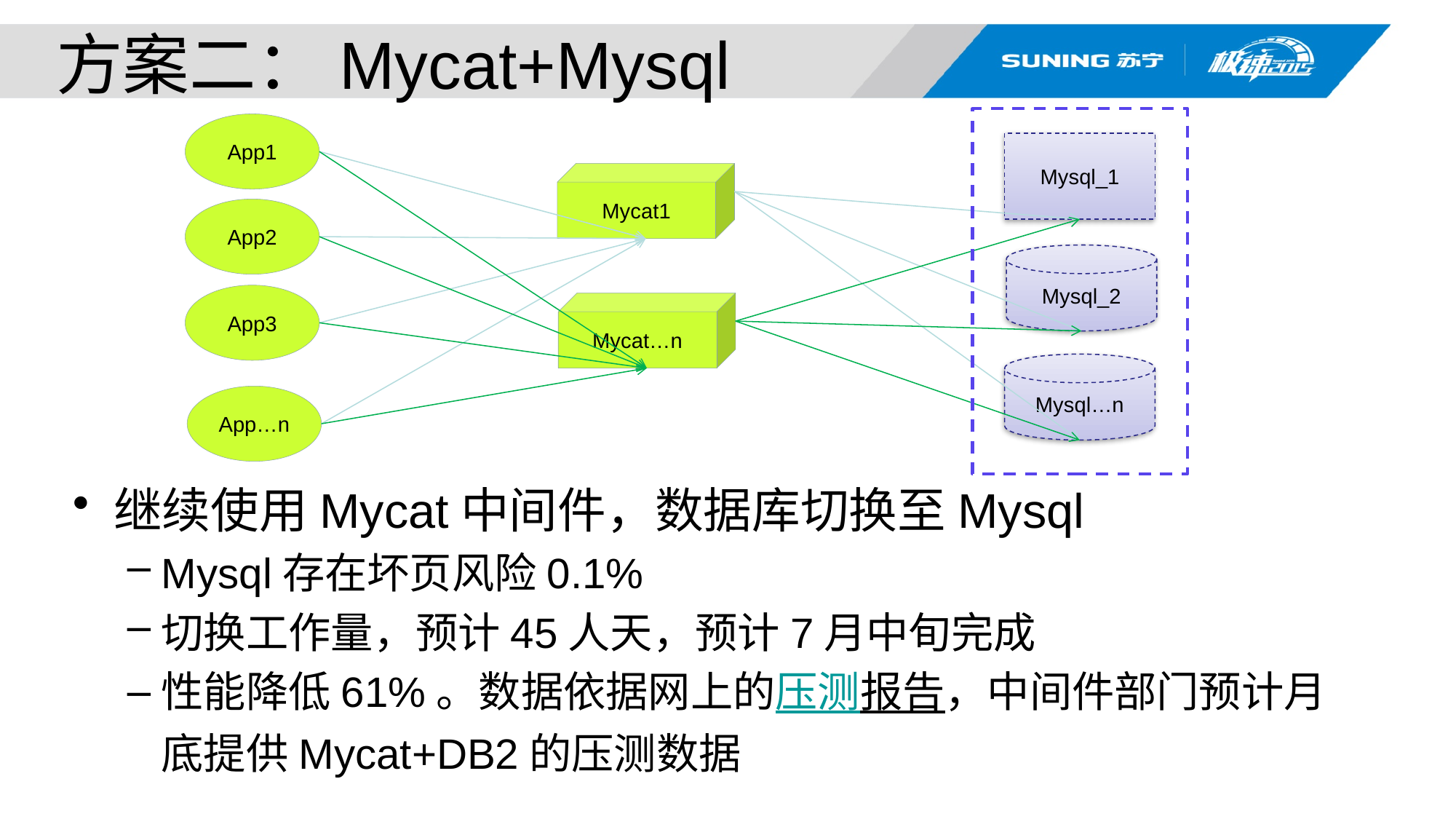

# 方案二：Mycat+Mysql

App1
Mysql_1
Mycat1
App2
Mysql_2
App3
Mycat…n
Mysql…n
App…n
继续使用Mycat中间件，数据库切换至Mysql
Mysql存在坏页风险0.1%
切换工作量，预计45人天，预计7月中旬完成
性能降低61%。数据依据网上的压测报告，中间件部门预计月底提供Mycat+DB2的压测数据